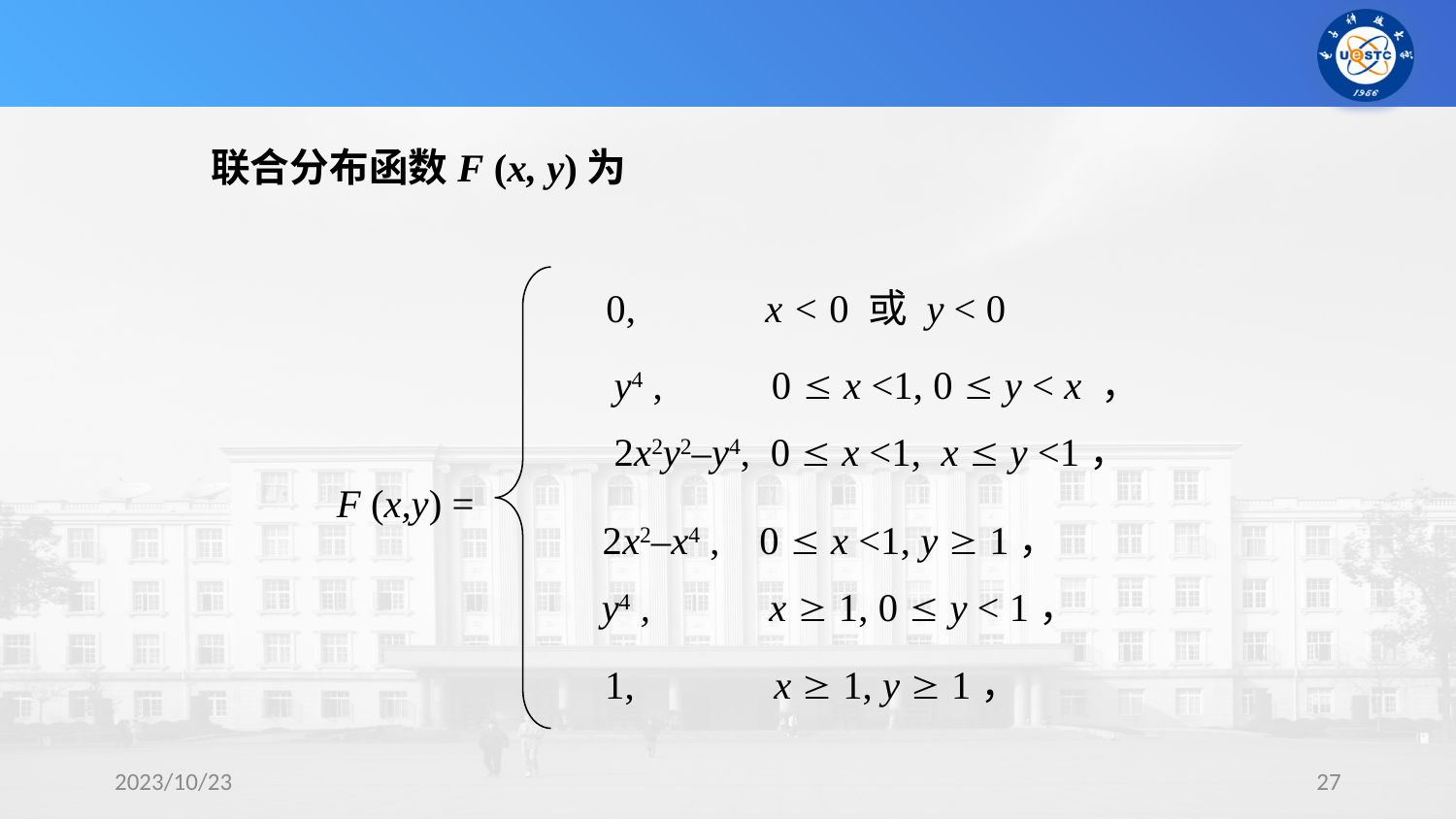

联合分布函数F (x, y)为

0,             x < 0 或 y < 0
y4 ,           0 ≤ x <1, 0 ≤ y < x ，
2x2y2–y4,  0 ≤ x <1,  x ≤ y <1，
F (x,y) =
2x2–x4 ,    0 ≤ x <1, y ≥ 1，
y4 ,            x ≥ 1, 0 ≤ y < 1，
1,              x ≥ 1, y ≥ 1，
2023/10/23
27